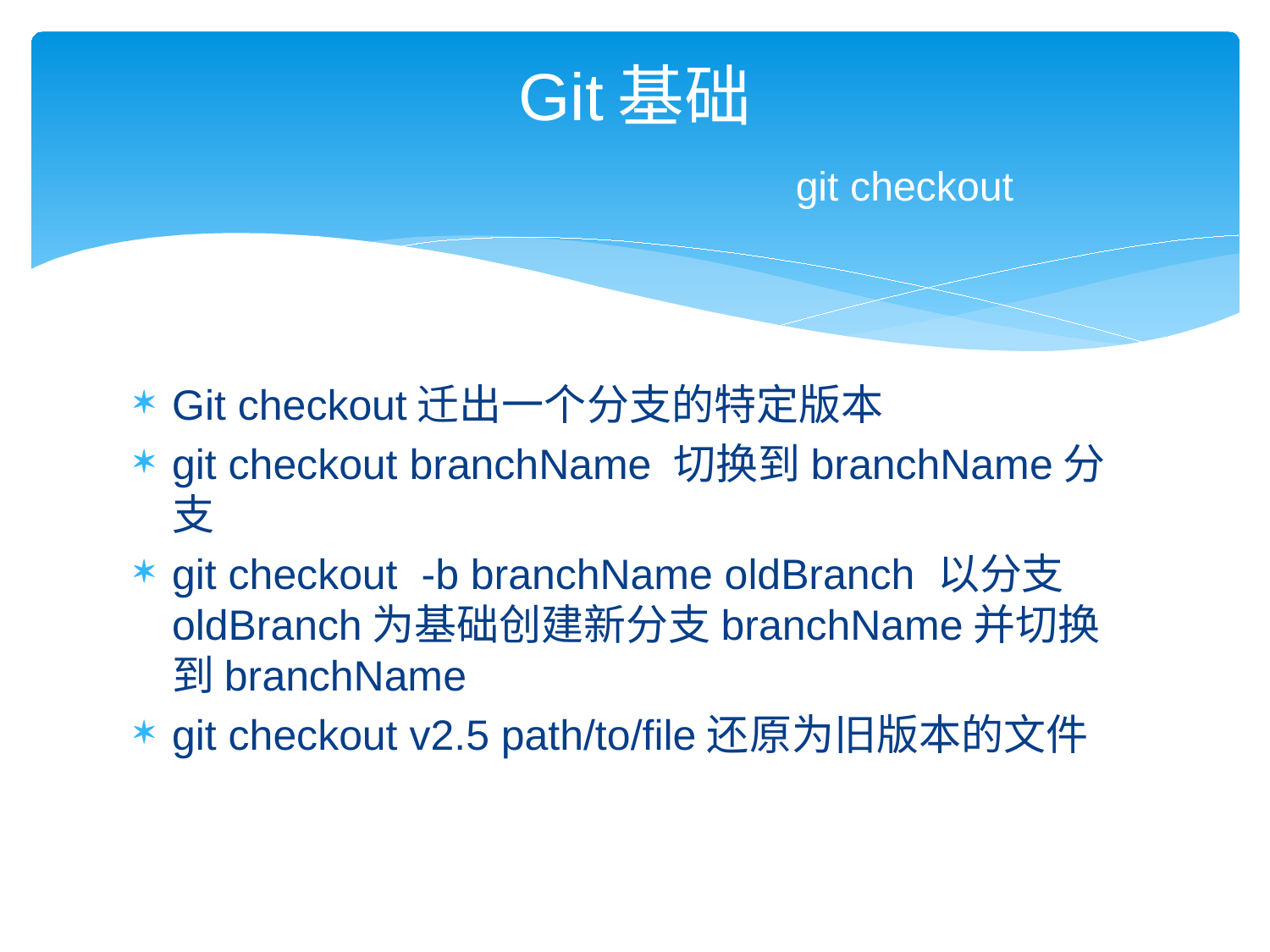

# Git基础 git checkout
Git checkout迁出一个分支的特定版本
git checkout branchName 切换到branchName分支
git checkout  -b branchName oldBranch 以分支oldBranch为基础创建新分支branchName并切换到branchName
git checkout v2.5 path/to/file还原为旧版本的文件